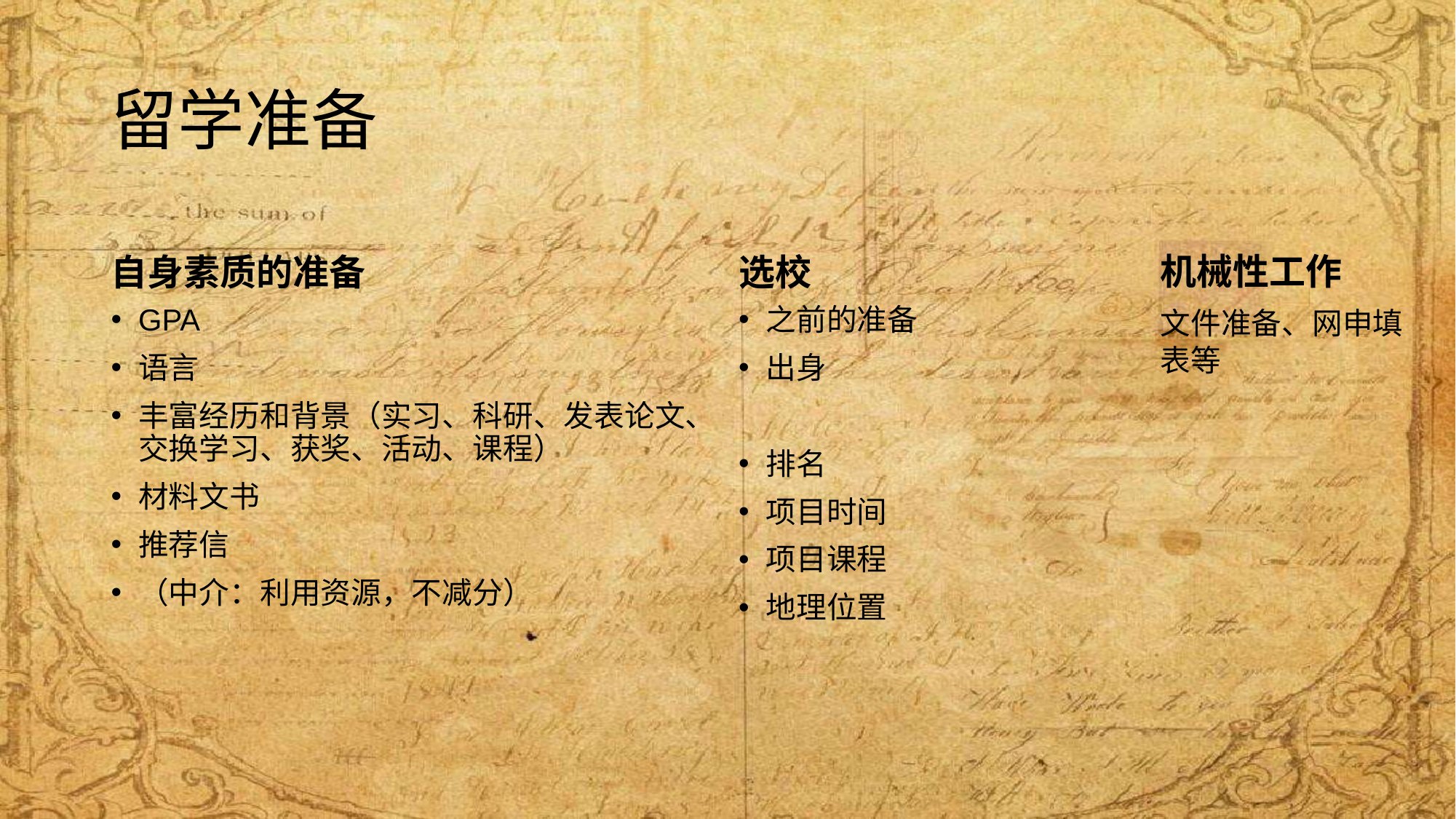

# 留学准备
自身素质的准备
选校
机械性工作
GPA
语言
丰富经历和背景（实习、科研、发表论文、交换学习、获奖、活动、课程）
材料文书
推荐信
（中介：利用资源，不减分）
之前的准备
出身

排名
项目时间
项目课程
地理位置
文件准备、网申填表等